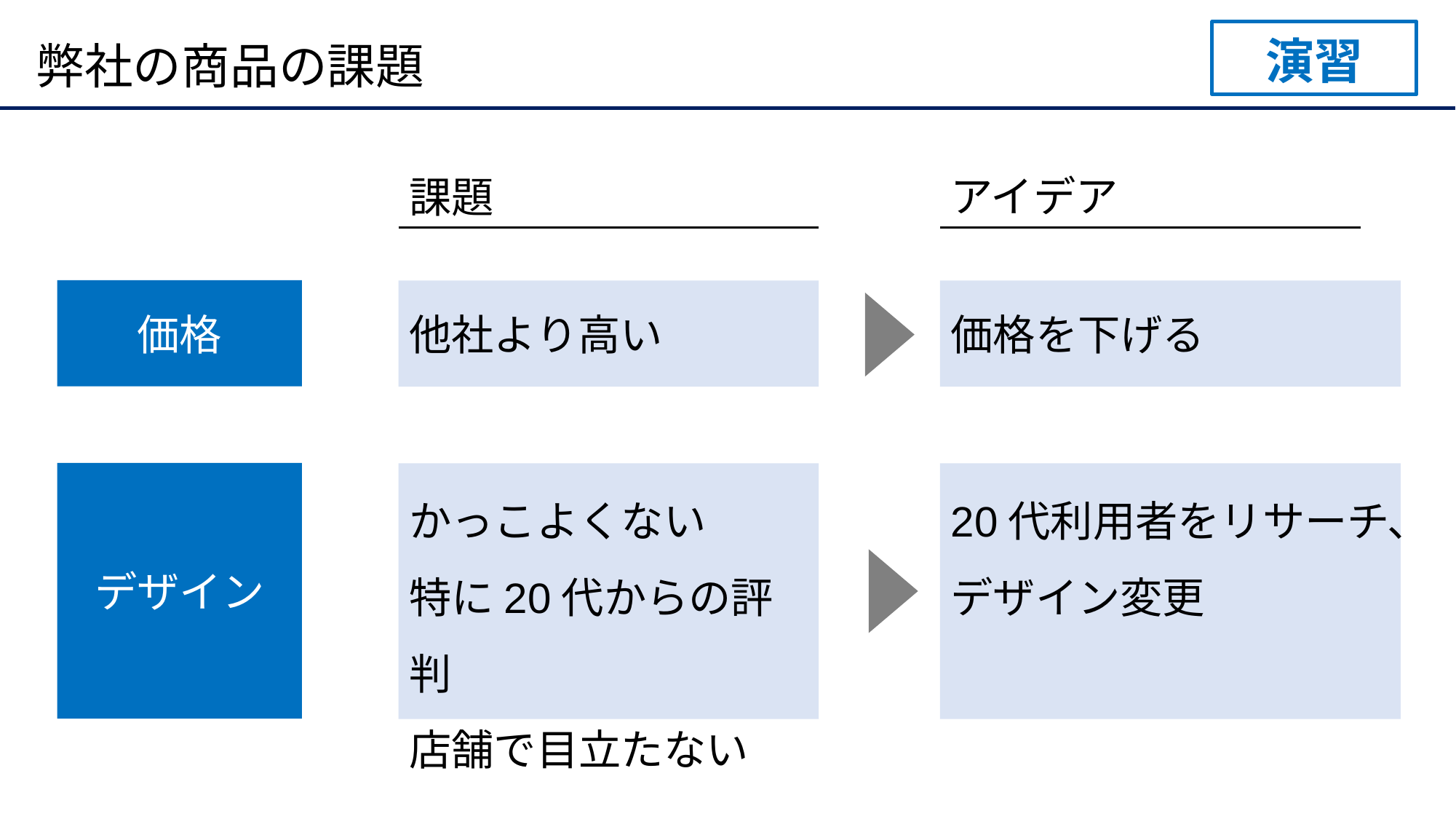

演習
# 弊社の商品の課題
アイデア
課題
価格
他社より高い
価格を下げる

デザイン
かっこよくない
特に20代からの評判
店舗で目立たない
20代利用者をリサーチ、デザイン変更